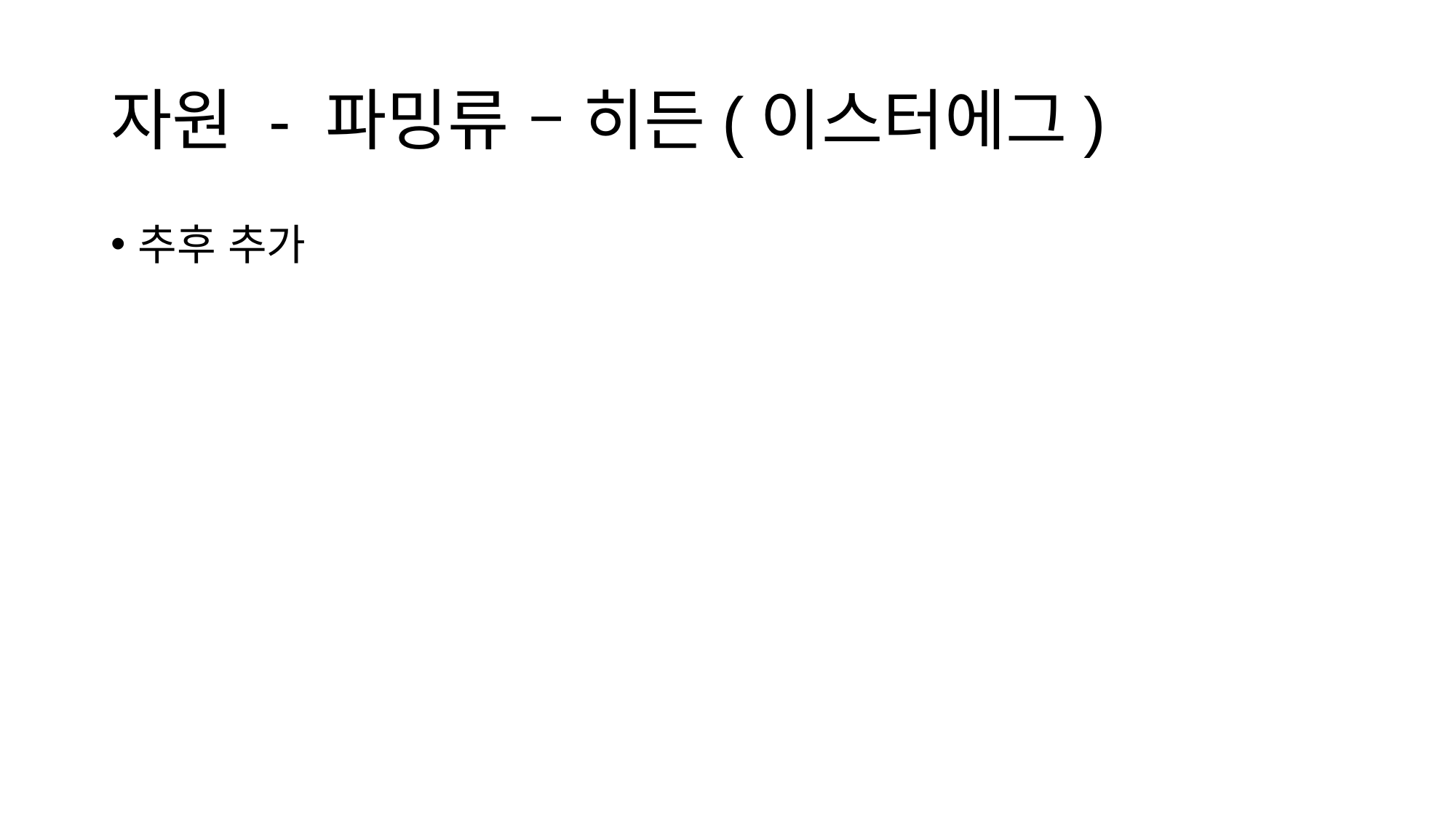

# 자원 - 파밍류 – 히든(이스터에그)
추후 추가